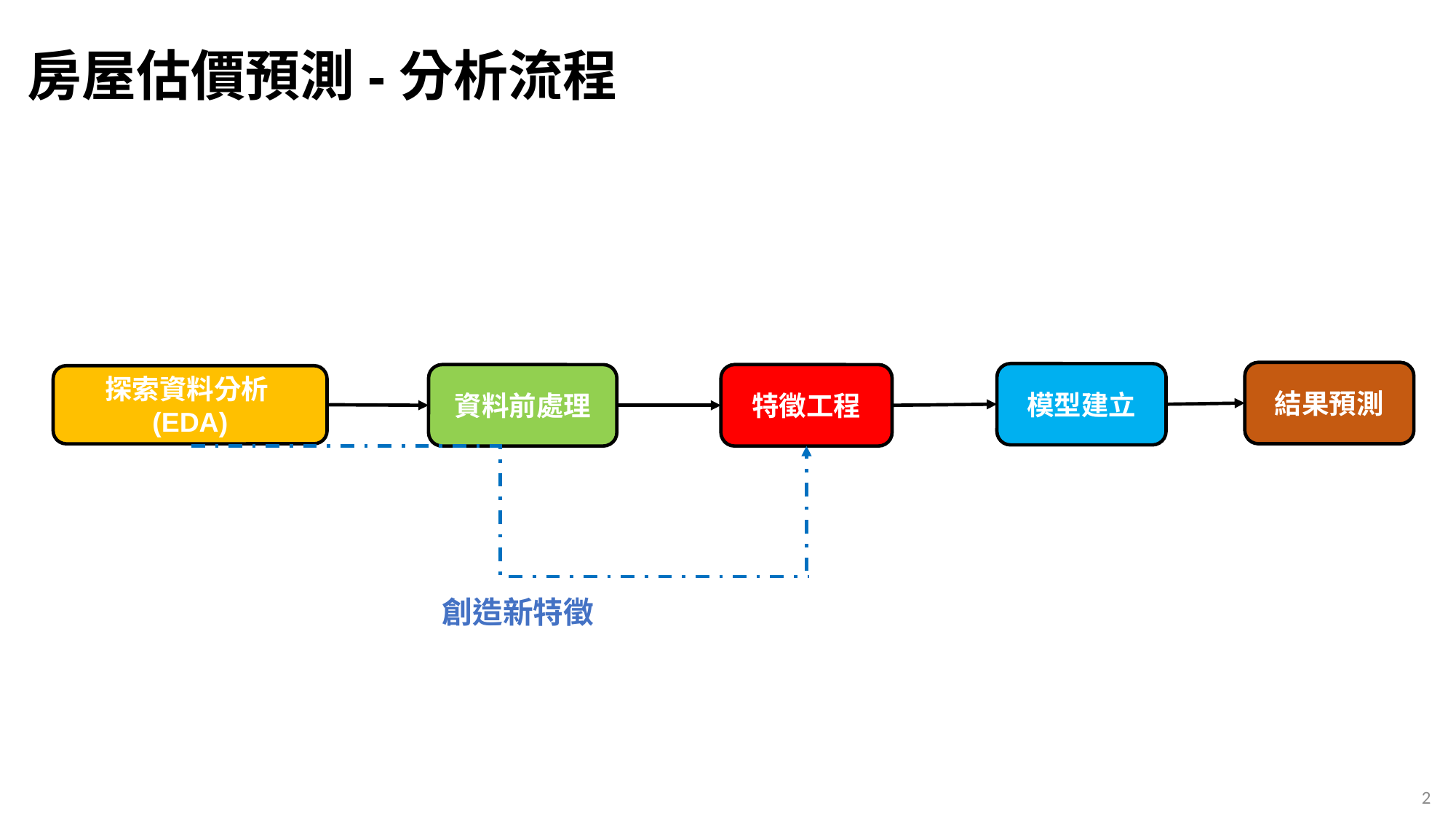

# 房屋估價預測-分析流程
結果預測
模型建立
資料前處理
特徵工程
探索資料分析(EDA)
創造新特徵
2